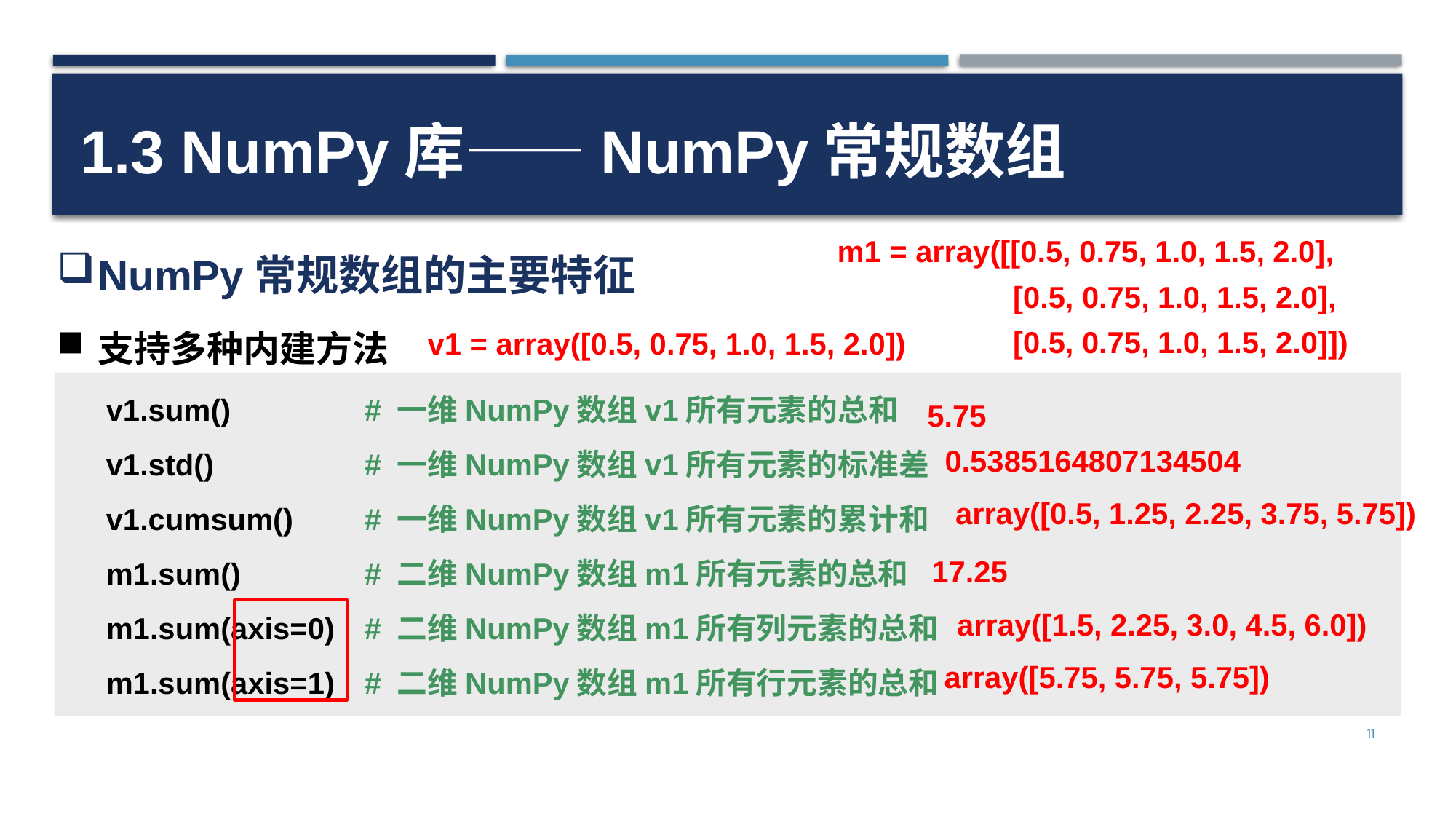

1.3 NumPy库——NumPy常规数组
NumPy常规数组的主要特征
m1 = array([[0.5, 0.75, 1.0, 1.5, 2.0],
                     [0.5, 0.75, 1.0, 1.5, 2.0],
                     [0.5, 0.75, 1.0, 1.5, 2.0]])
支持多种内建方法
v1 = array([0.5, 0.75, 1.0, 1.5, 2.0])

v1.sum()
v1.std()
v1.cumsum()
m1.sum()
m1.sum(axis=0)
m1.sum(axis=1)
# 一维NumPy数组v1所有元素的总和
# 一维NumPy数组v1所有元素的标准差
# 一维NumPy数组v1所有元素的累计和
# 二维NumPy数组m1所有元素的总和
# 二维NumPy数组m1所有列元素的总和
# 二维NumPy数组m1所有行元素的总和
5.75
0.5385164807134504
array([0.5, 1.25, 2.25, 3.75, 5.75])
17.25

array([1.5, 2.25, 3.0, 4.5, 6.0])
array([5.75, 5.75, 5.75])
11